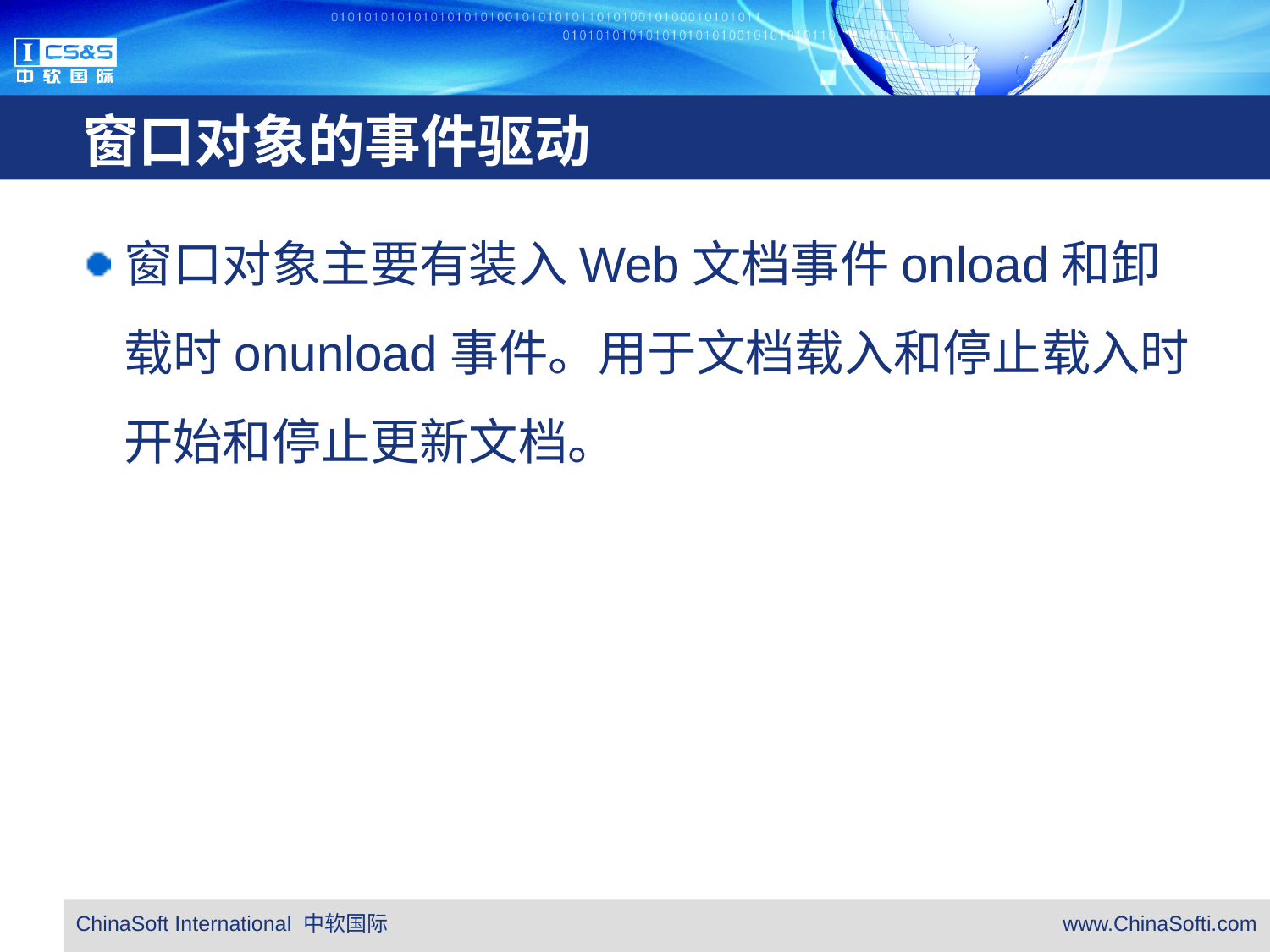

# 窗口对象的事件驱动
窗口对象主要有装入Web文档事件onload和卸载时onunload事件。用于文档载入和停止载入时开始和停止更新文档。